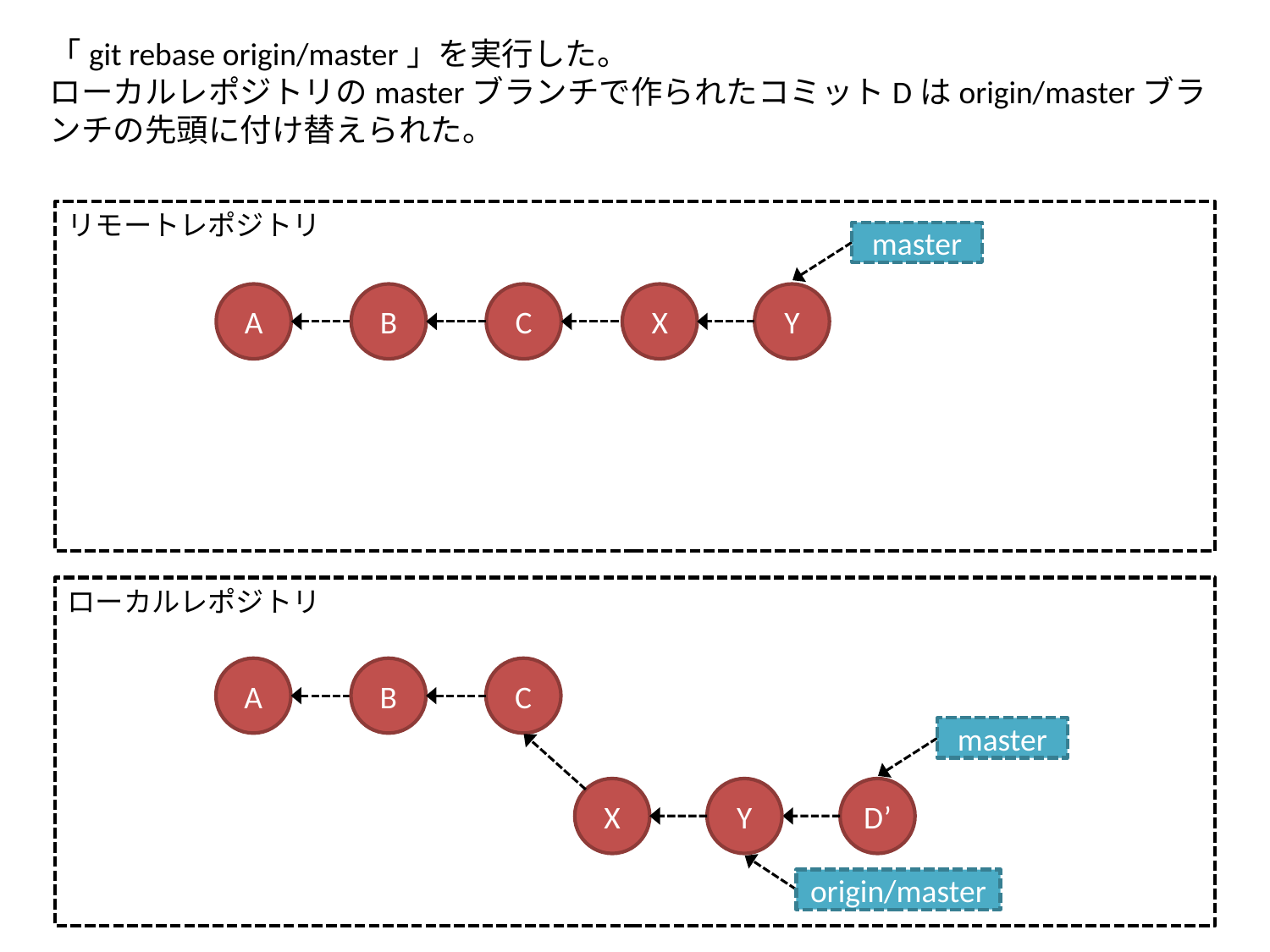

「git rebase origin/master」を実行した。
ローカルレポジトリのmasterブランチで作られたコミットDはorigin/masterブランチの先頭に付け替えられた。
リモートレポジトリ
master
A
B
C
X
Y
ローカルレポジトリ
A
B
C
master
X
Y
D’
origin/master